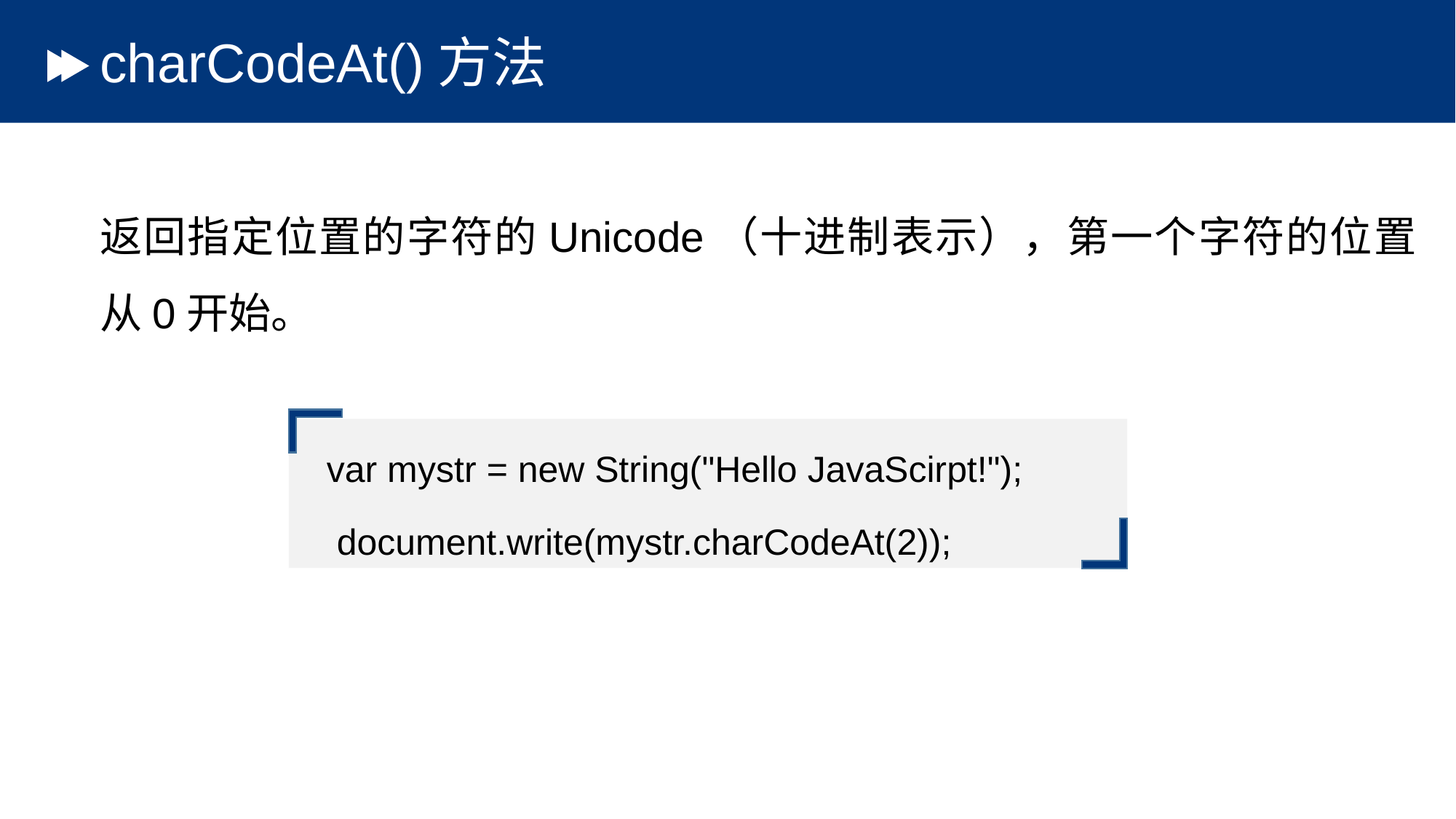

# charCodeAt()方法
返回指定位置的字符的Unicode（十进制表示），第一个字符的位置从0开始。

var mystr = new String("Hello JavaScirpt!");
 document.write(mystr.charCodeAt(2));